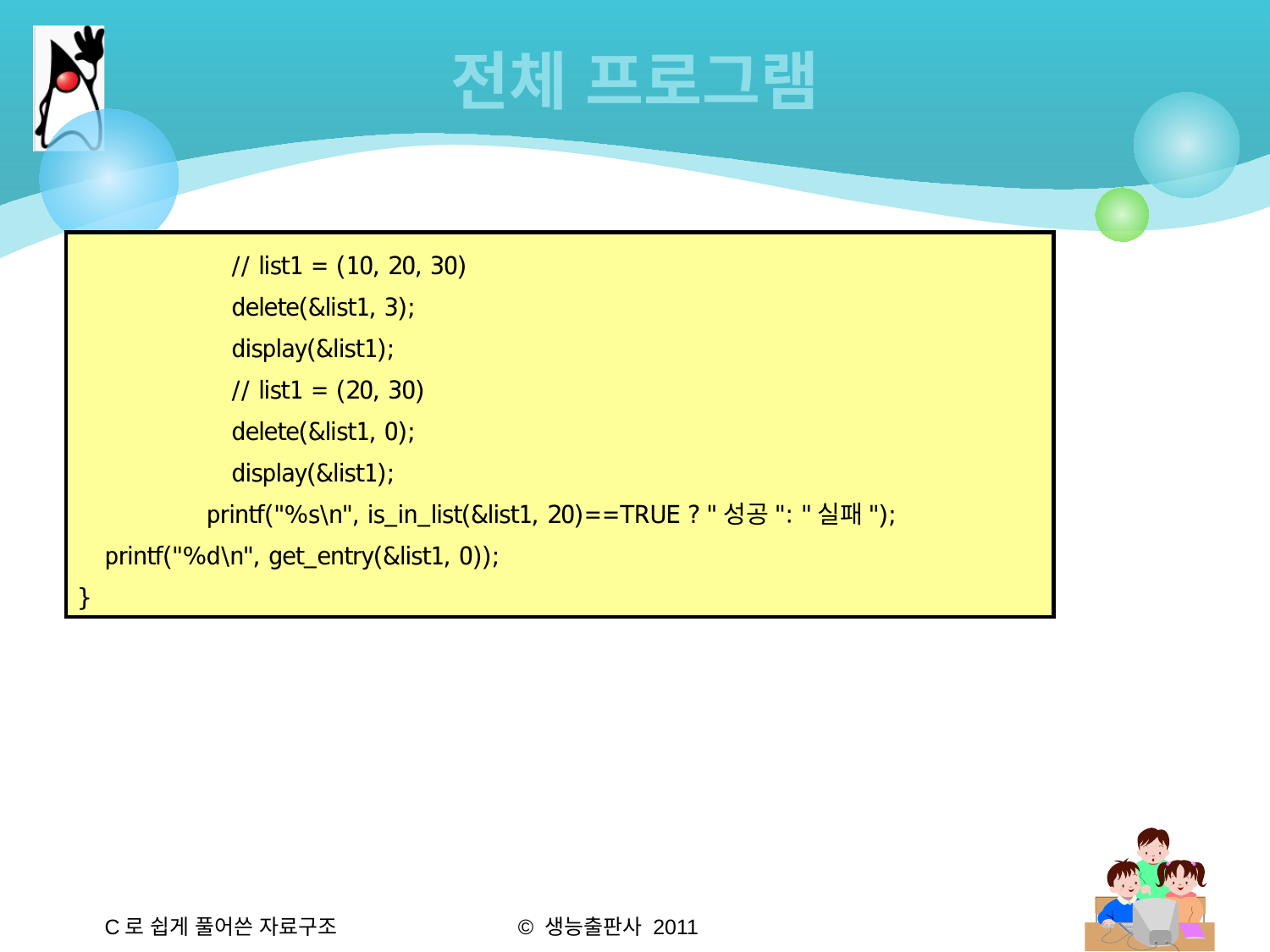

# 전체 프로그램
	// list1 = (10, 20, 30)
	delete(&list1, 3);
	display(&list1);
	// list1 = (20, 30)
	delete(&list1, 0);
	display(&list1);
             printf("%s\n", is_in_list(&list1, 20)==TRUE ? "성공": "실패");
	printf("%d\n", get_entry(&list1, 0));
}